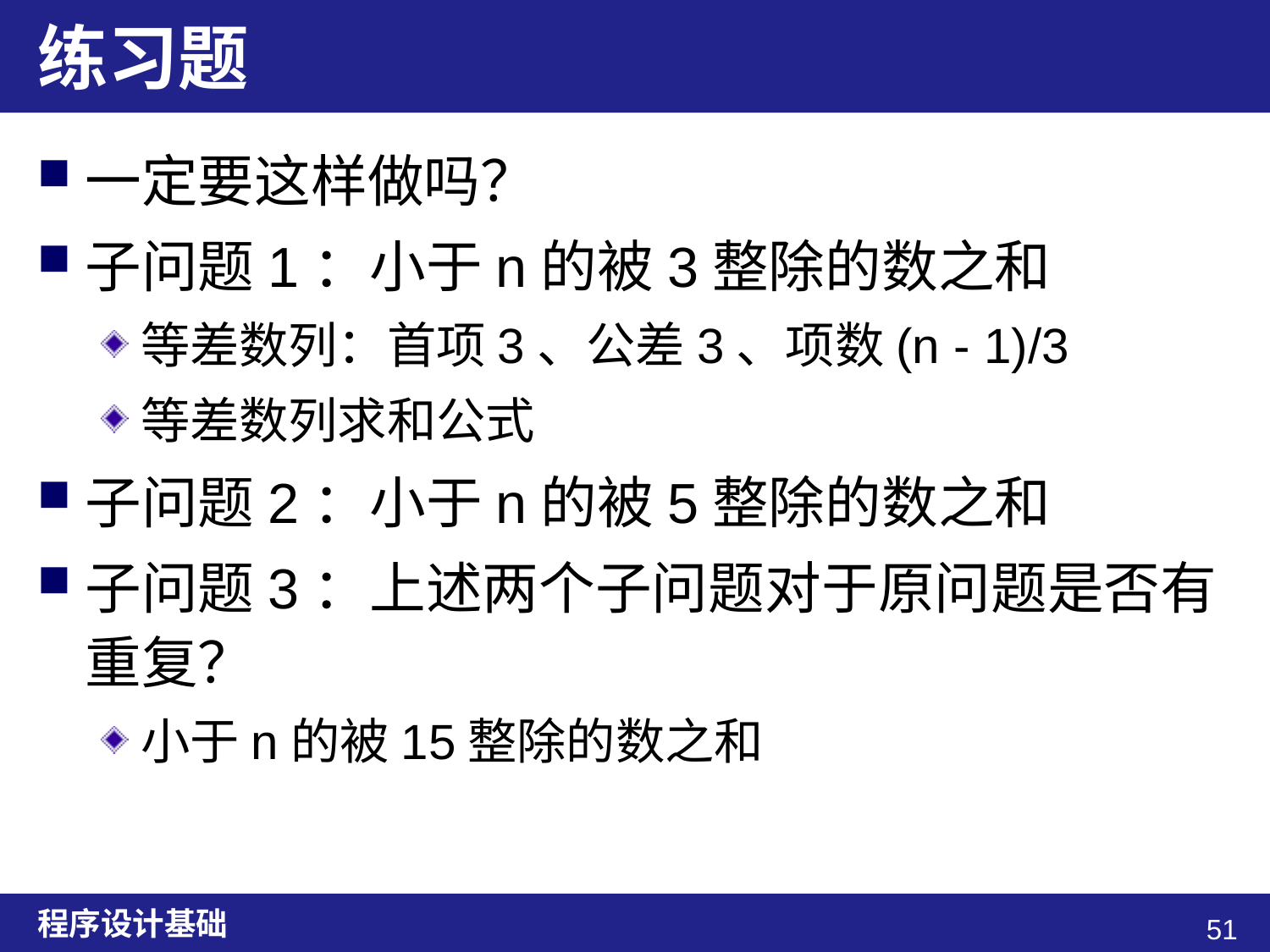

# 练习题
一定要这样做吗？
子问题1：小于n的被3整除的数之和
等差数列：首项3、公差3、项数(n - 1)/3
等差数列求和公式
子问题2：小于n的被5整除的数之和
子问题3：上述两个子问题对于原问题是否有重复？
小于n的被15整除的数之和